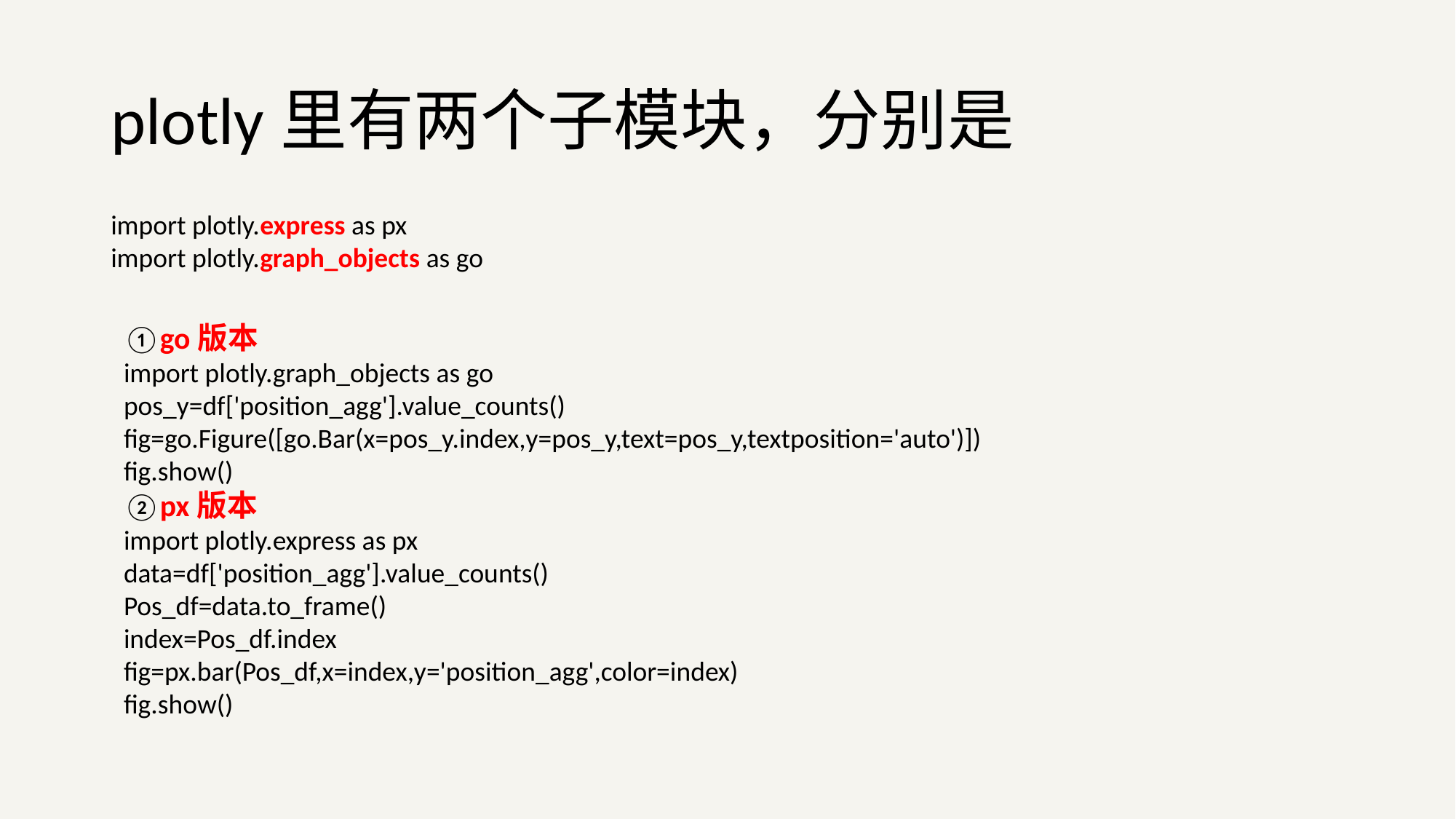

# plotly里有两个子模块，分别是
import plotly.express as px
import plotly.graph_objects as go
①go版本
import plotly.graph_objects as go
pos_y=df['position_agg'].value_counts()
fig=go.Figure([go.Bar(x=pos_y.index,y=pos_y,text=pos_y,textposition='auto')])
fig.show()
②px版本
import plotly.express as px
data=df['position_agg'].value_counts()
Pos_df=data.to_frame()
index=Pos_df.index
fig=px.bar(Pos_df,x=index,y='position_agg',color=index)
fig.show()